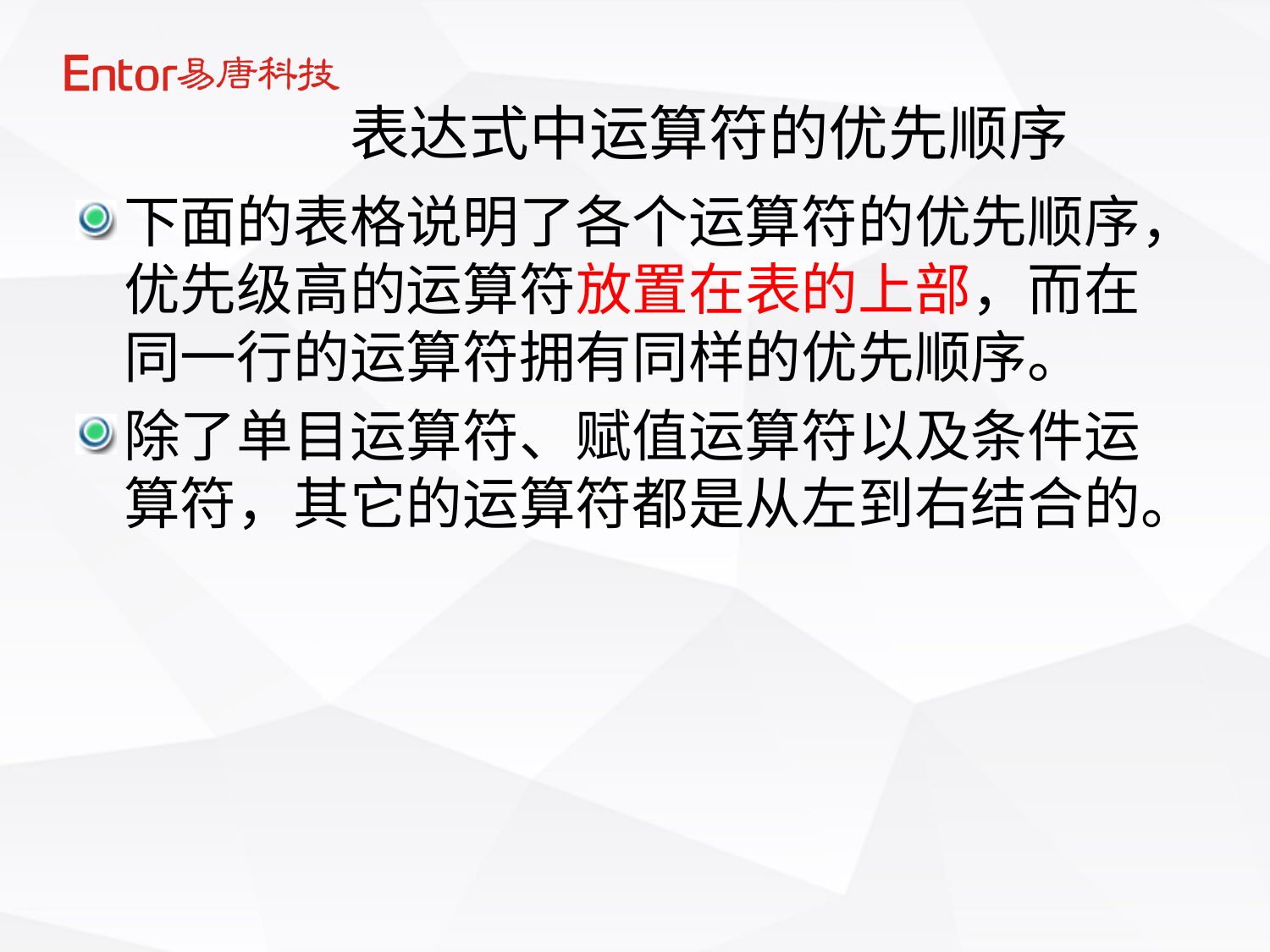

表达式中运算符的优先顺序
下面的表格说明了各个运算符的优先顺序，优先级高的运算符放置在表的上部，而在同一行的运算符拥有同样的优先顺序。
除了单目运算符、赋值运算符以及条件运算符，其它的运算符都是从左到右结合的。